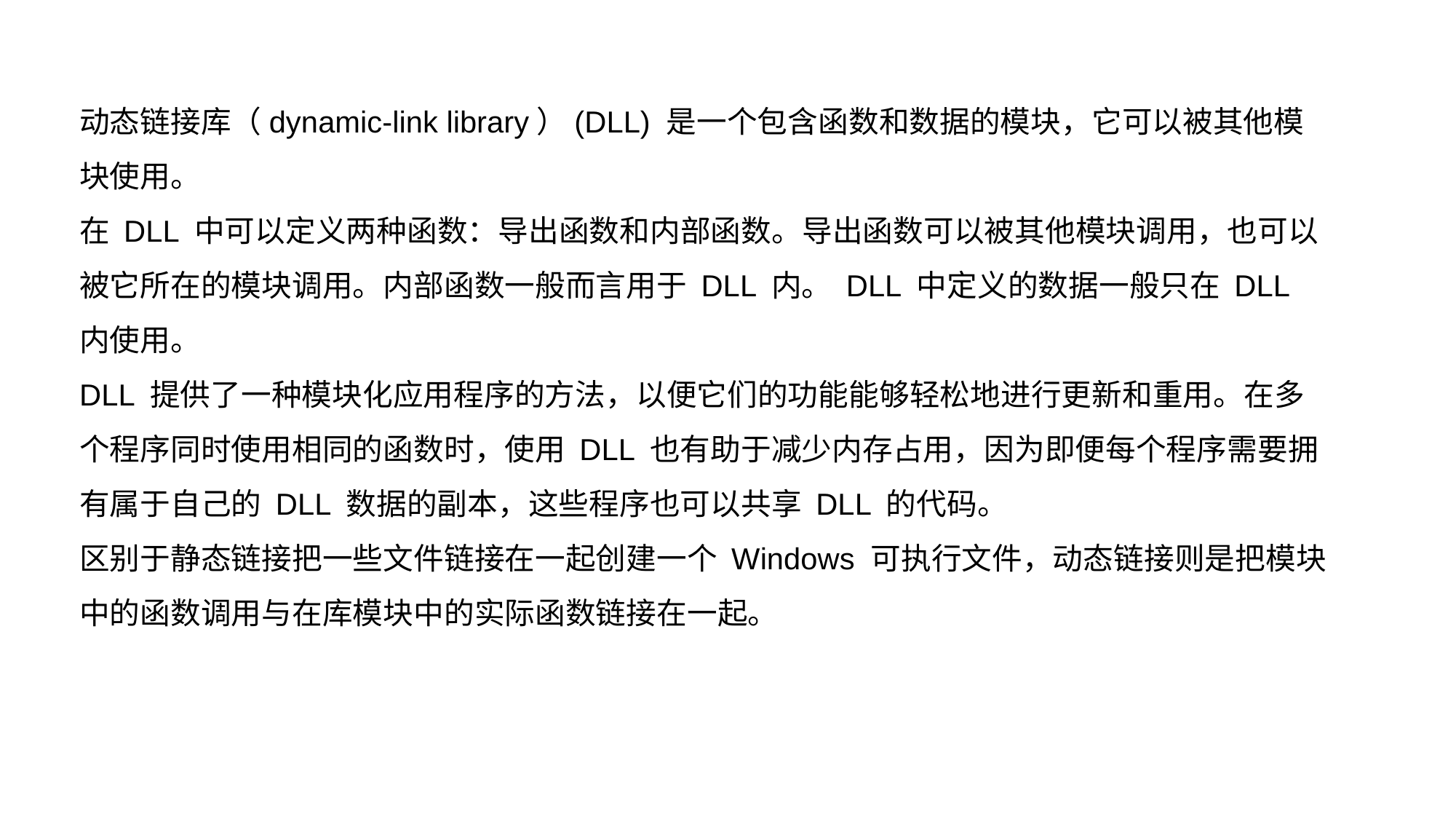

动态链接库（dynamic-link library）(DLL) 是一个包含函数和数据的模块，它可以被其他模块使用。
在 DLL 中可以定义两种函数：导出函数和内部函数。导出函数可以被其他模块调用，也可以被它所在的模块调用。内部函数一般而言用于 DLL 内。 DLL 中定义的数据一般只在 DLL 内使用。
DLL 提供了一种模块化应用程序的方法，以便它们的功能能够轻松地进行更新和重用。在多个程序同时使用相同的函数时，使用 DLL 也有助于减少内存占用，因为即便每个程序需要拥有属于自己的 DLL 数据的副本，这些程序也可以共享 DLL 的代码。
区别于静态链接把一些文件链接在一起创建一个 Windows 可执行文件，动态链接则是把模块中的函数调用与在库模块中的实际函数链接在一起。